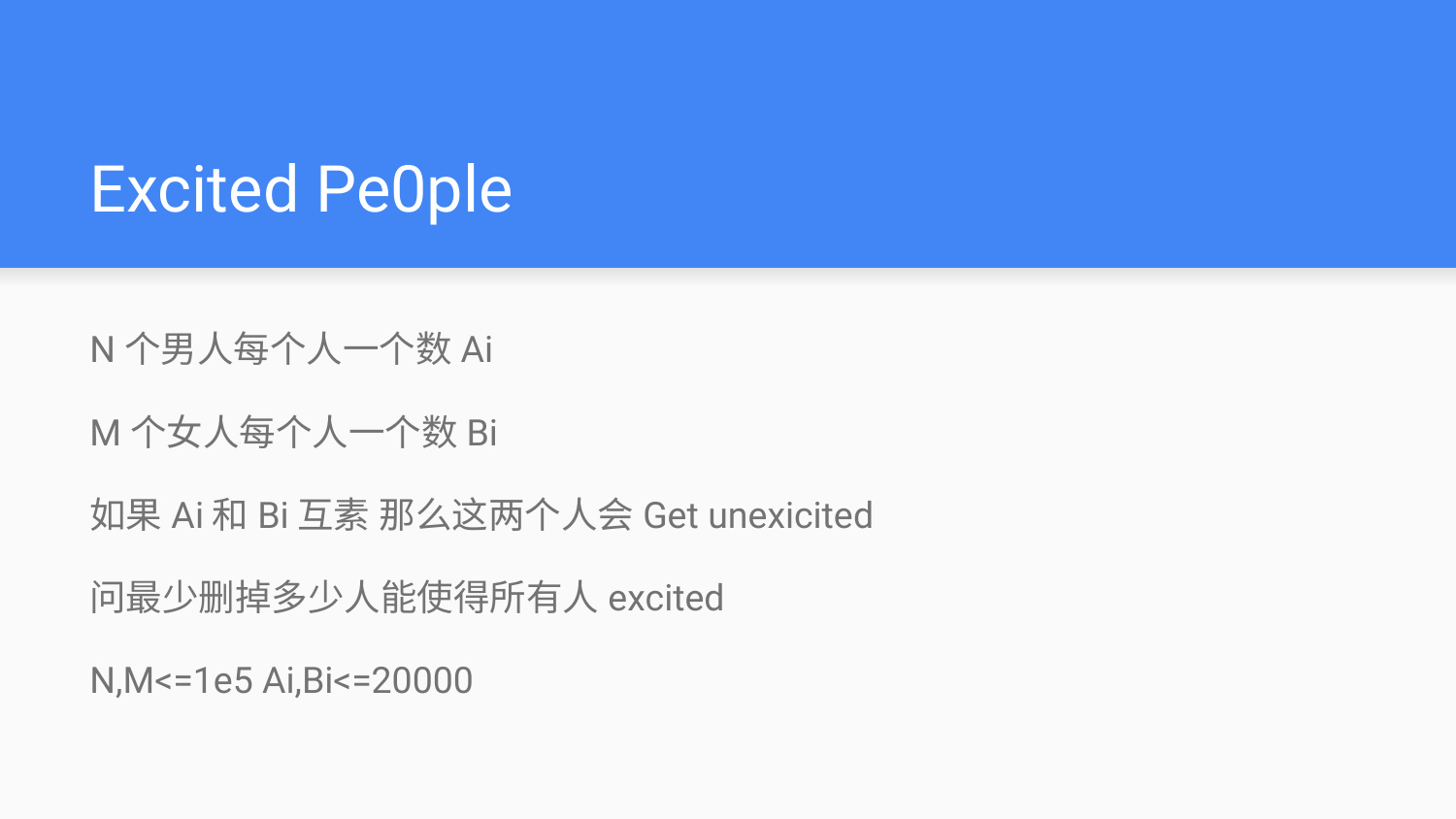

# Excited Pe0ple
N个男人每个人一个数Ai
M个女人每个人一个数Bi
如果Ai和Bi互素 那么这两个人会Get unexicited
问最少删掉多少人能使得所有人excited
N,M<=1e5 Ai,Bi<=20000